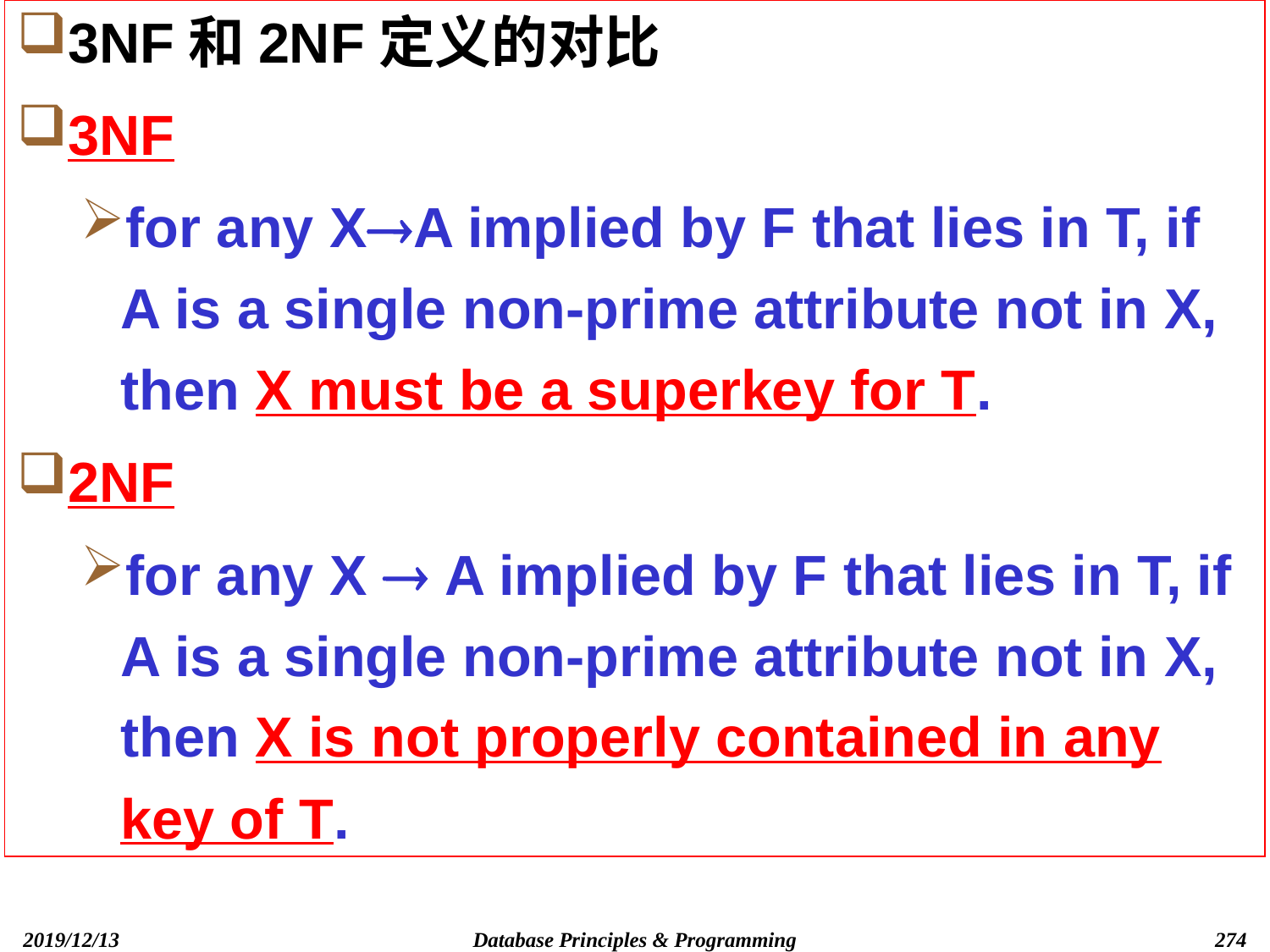

# 3NF和2NF定义的对比
3NF
for any X→A implied by F that lies in T, if A is a single non-prime attribute not in X, then X must be a superkey for T.
2NF
for any X → A implied by F that lies in T, if A is a single non-prime attribute not in X, then X is not properly contained in any key of T.
2019/12/13
Database Principles & Programming
274